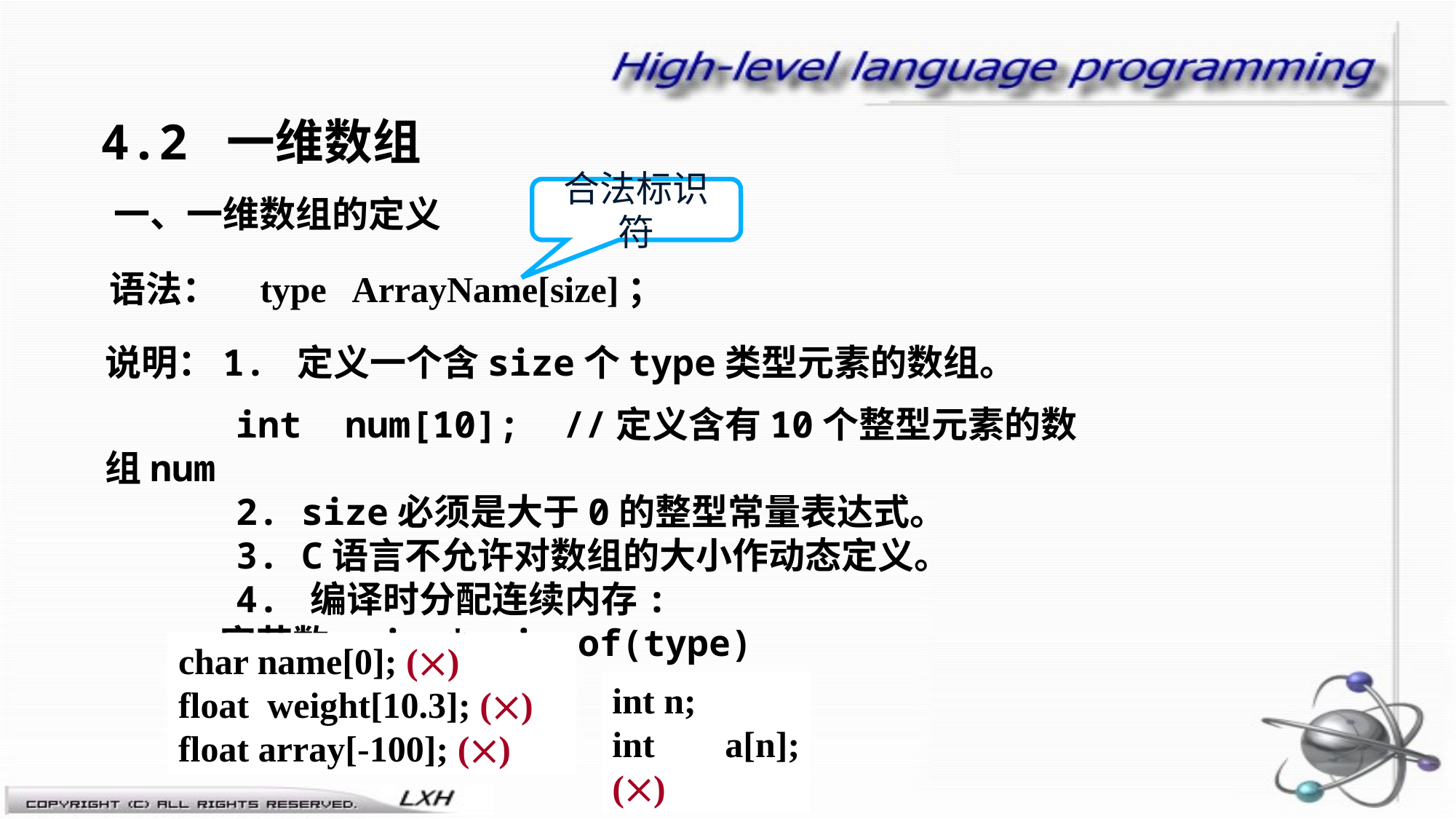

4.2  一维数组
一、一维数组的定义
合法标识符
 语法：    type   ArrayName[size]；
说明：1. 定义一个含size个type类型元素的数组。
      int  num[10];  //定义含有10个整型元素的数组num
      2. size必须是大于0的整型常量表达式。
      3. C语言不允许对数组的大小作动态定义。
      4. 编译时分配连续内存:
             字节数=size* sizeof(type)

char name[0]; (×)
float  weight[10.3]; (×)
float array[-100]; (×)
int n;
int a[n]; (×)